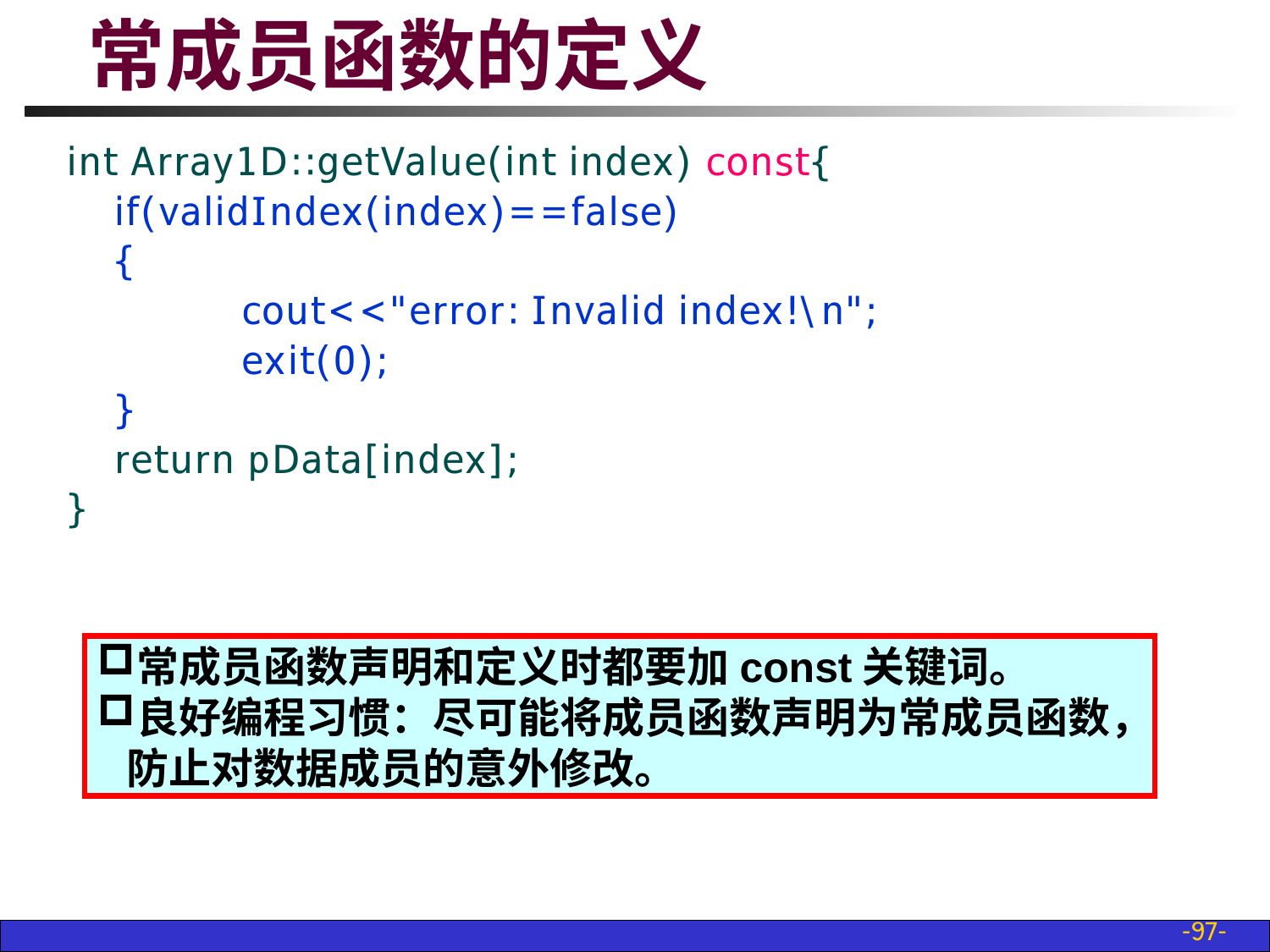

# 常成员函数的定义
int Array1D::getValue(int index) const{
	if(validIndex(index)==false)
	{
		cout<<"error: Invalid index!\n";
		exit(0);
	}
	return pData[index];
}
常成员函数声明和定义时都要加const关键词。
良好编程习惯：尽可能将成员函数声明为常成员函数，
  防止对数据成员的意外修改。
-97-